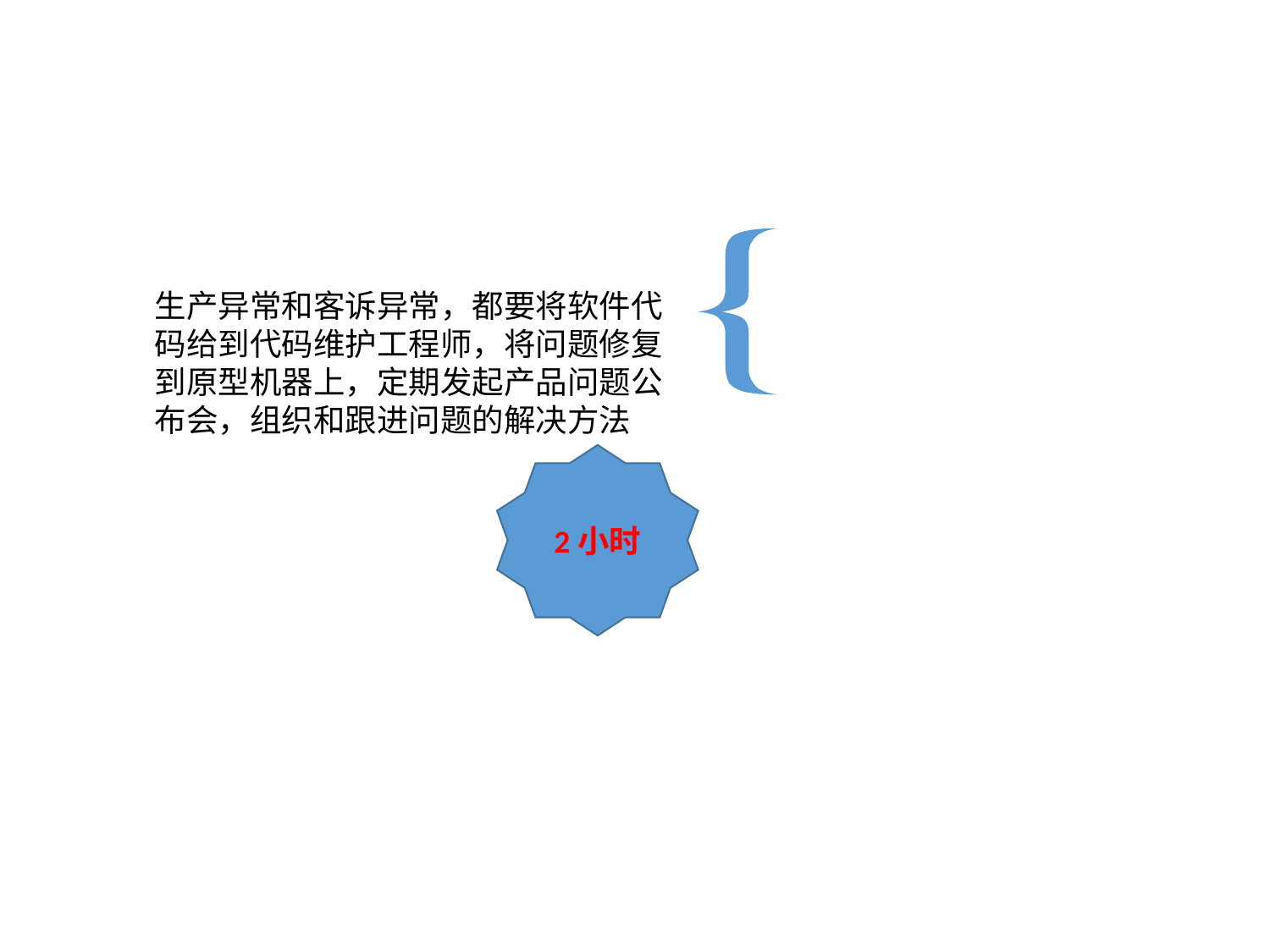

定期产品问题公布会

输出软件资料

生产异常和客诉异常，都要将软件代码给到代码维护工程师，将问题修复到原型机器上，定期发起产品问题公布会，组织和跟进问题的解决方法

产品维护

2小时